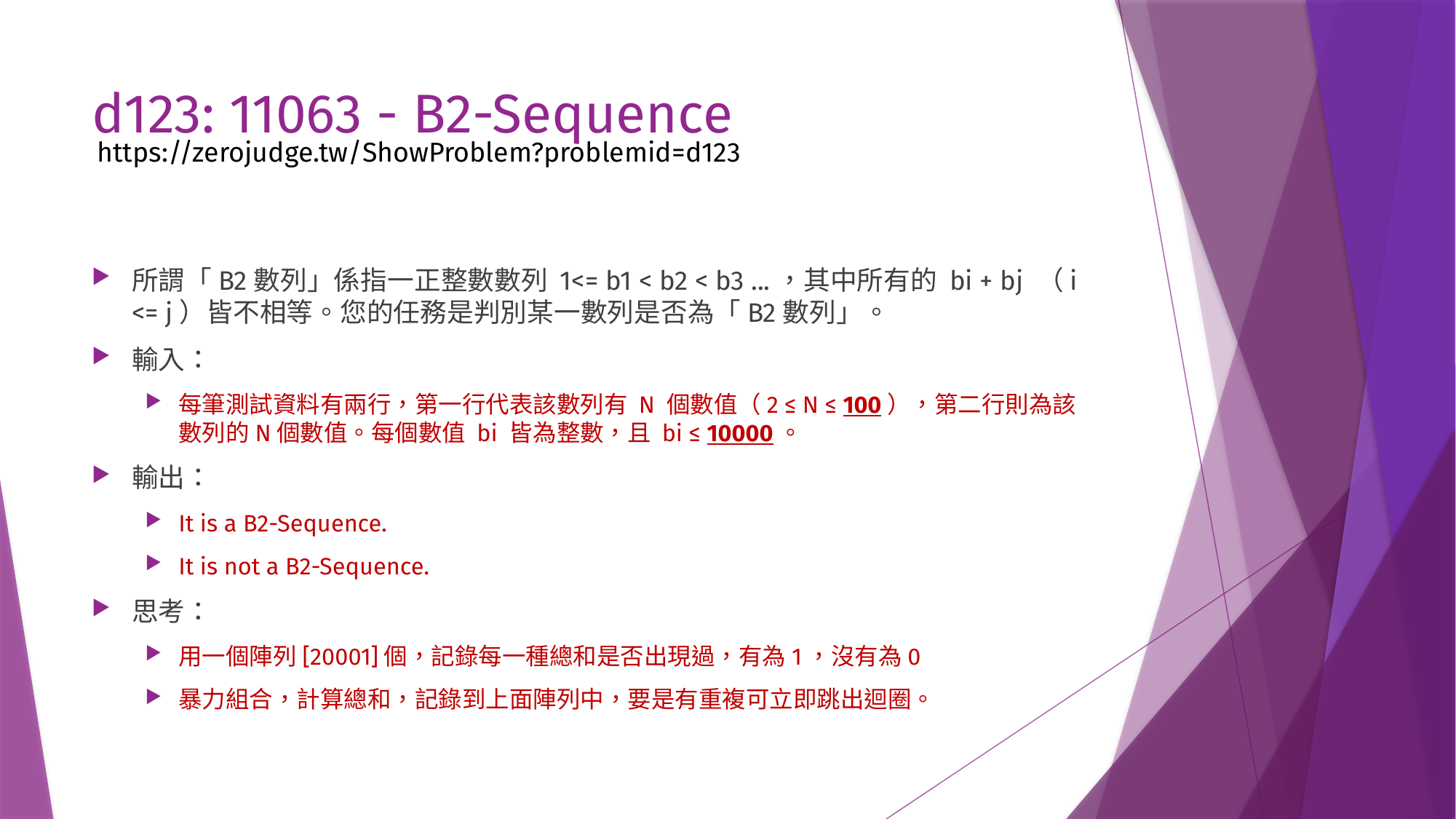

# d123: 11063 - B2-Sequence
https://zerojudge.tw/ShowProblem?problemid=d123
所謂「B2數列」係指一正整數數列 1<= b1 < b2 < b3 ...，其中所有的 bi + bj （i <= j）皆不相等。您的任務是判別某一數列是否為「B2數列」。
輸入：
每筆測試資料有兩行，第一行代表該數列有 N 個數值（2 ≤ N ≤ 100），第二行則為該數列的N個數值。每個數值 bi 皆為整數，且 bi ≤ 10000。
輸出：
It is a B2-Sequence.
It is not a B2-Sequence.
思考：
用一個陣列[20001]個，記錄每一種總和是否出現過，有為1，沒有為0
暴力組合，計算總和，記錄到上面陣列中，要是有重複可立即跳出迴圈。